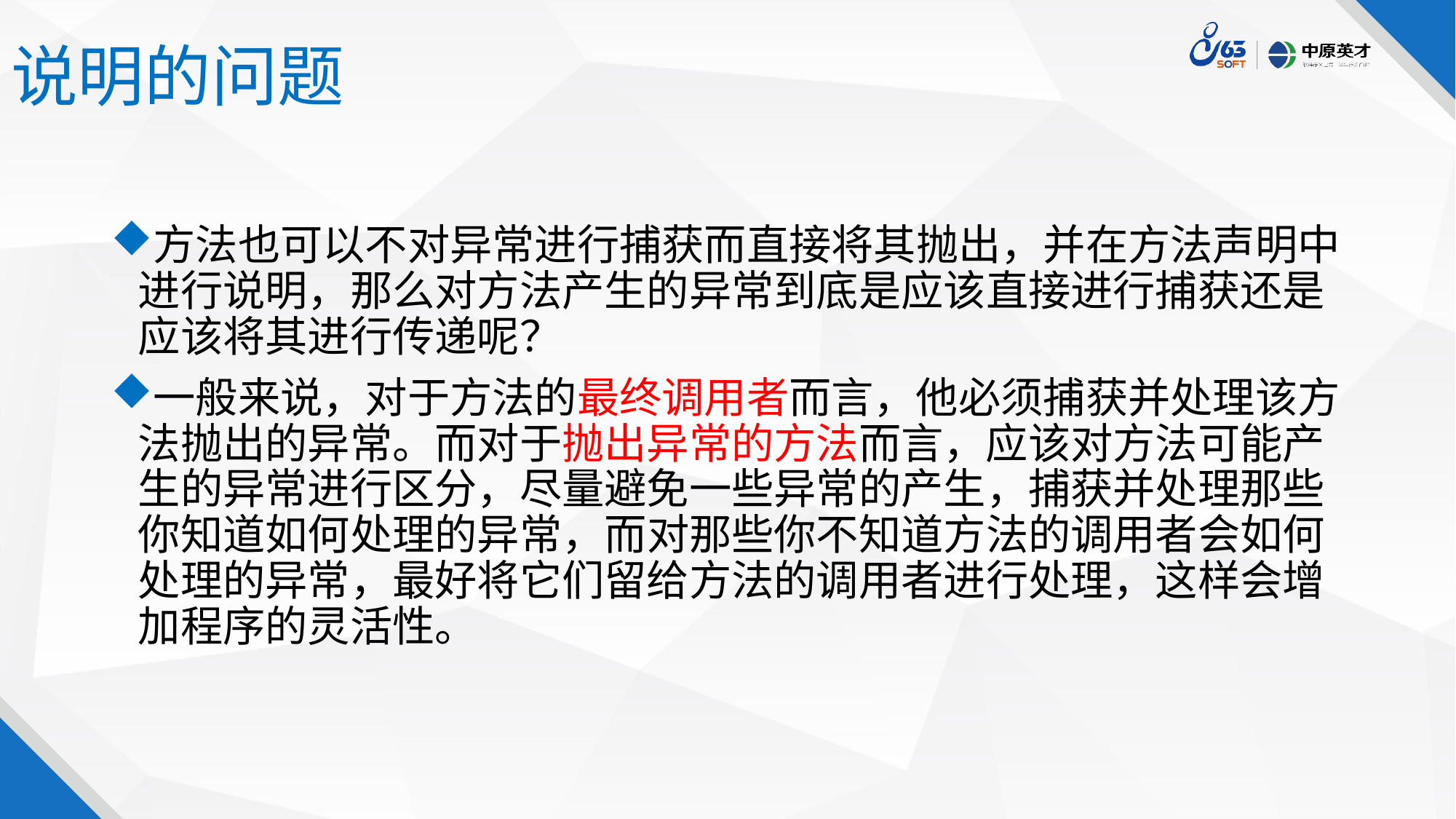

# 说明的问题
方法也可以不对异常进行捕获而直接将其抛出，并在方法声明中进行说明，那么对方法产生的异常到底是应该直接进行捕获还是应该将其进行传递呢？
一般来说，对于方法的最终调用者而言，他必须捕获并处理该方法抛出的异常。而对于抛出异常的方法而言，应该对方法可能产生的异常进行区分，尽量避免一些异常的产生，捕获并处理那些你知道如何处理的异常，而对那些你不知道方法的调用者会如何处理的异常，最好将它们留给方法的调用者进行处理，这样会增加程序的灵活性。